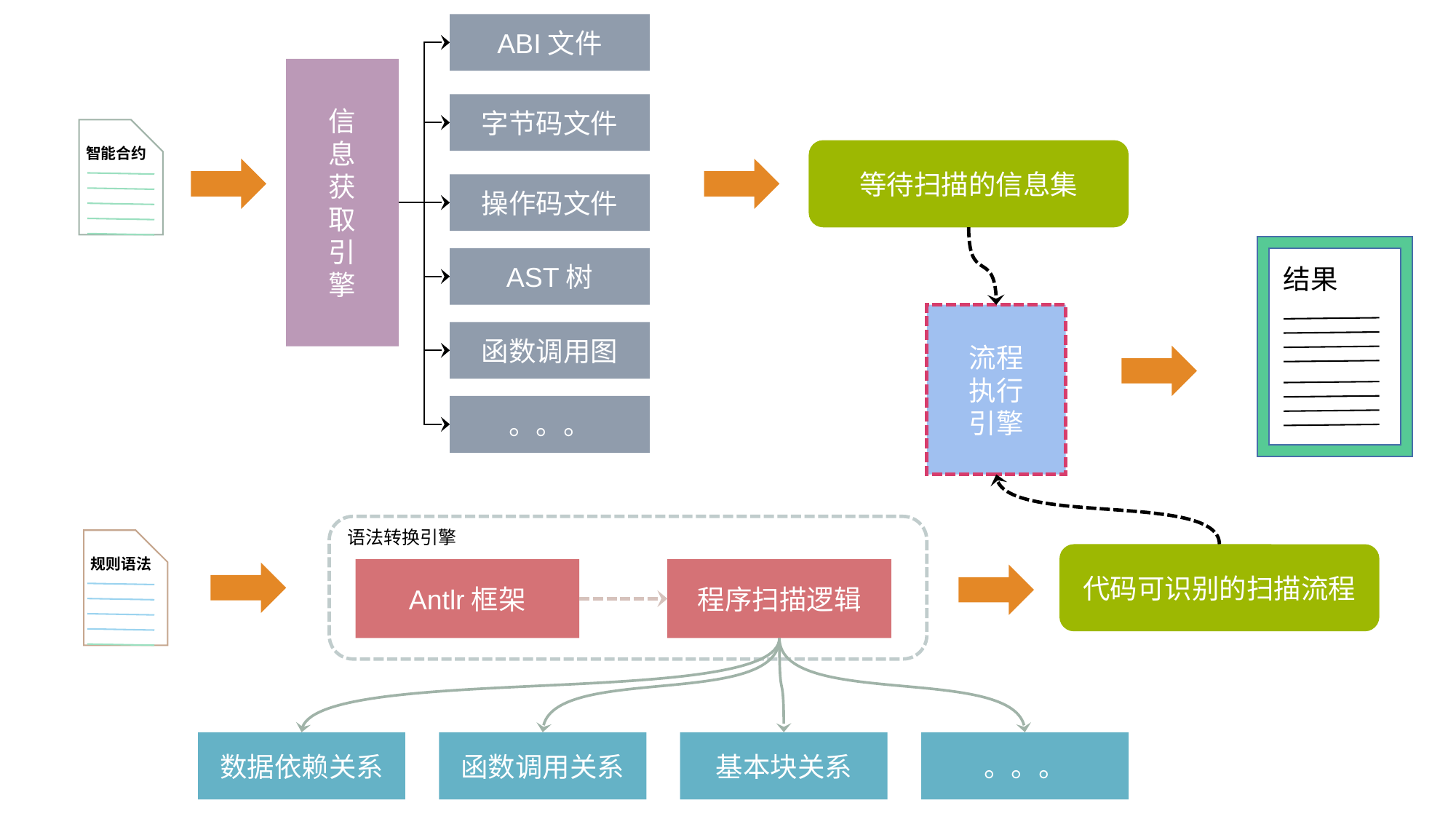

ABI文件
信
息
获
取
引
擎
字节码文件

智能合约
等待扫描的信息集

操作码文件

结果
AST树
流程
执行
引擎
函数调用图

。。。

语法转换引擎

规则语法
代码可识别的扫描流程
Antlr框架
程序扫描逻辑

数据依赖关系
函数调用关系
基本块关系
。。。